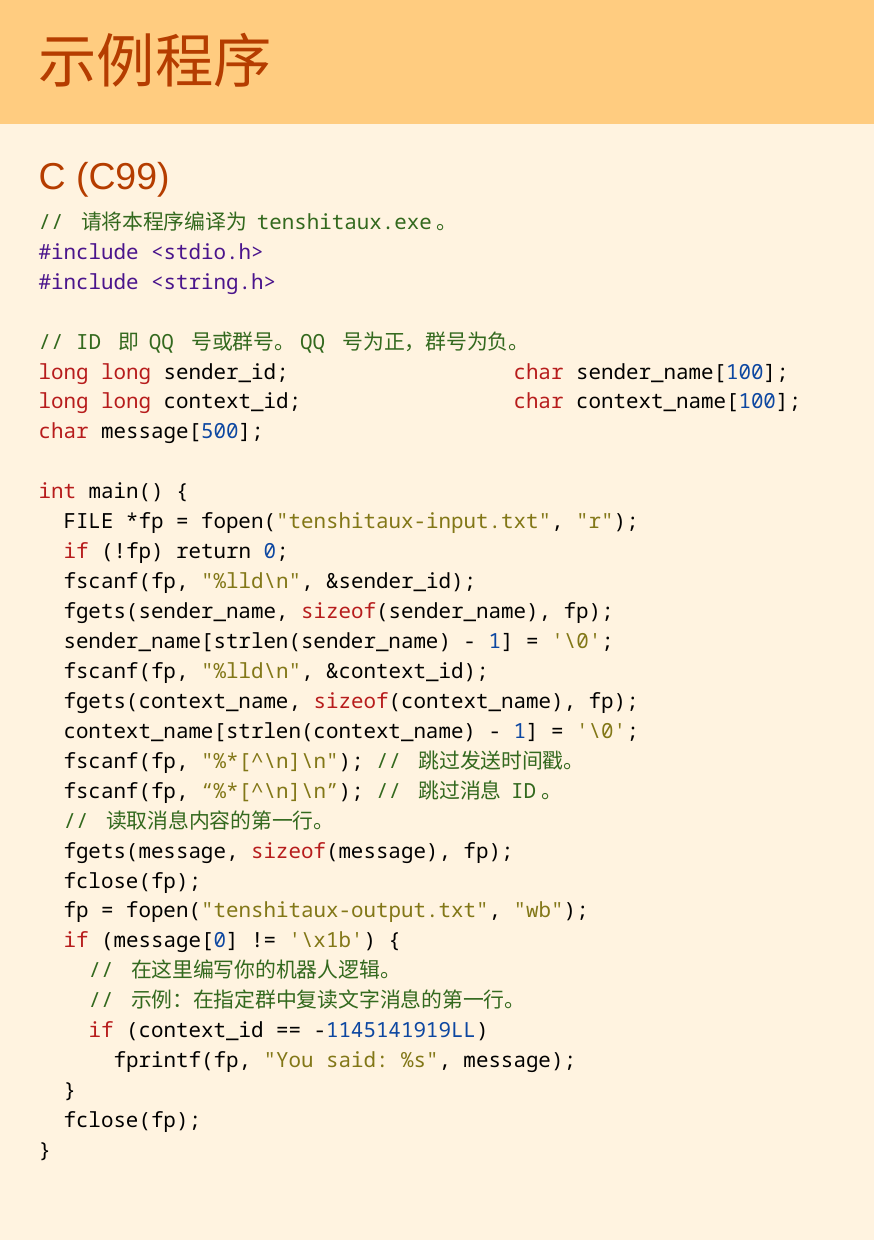

# 示例程序
C (C99)
// 请将本程序编译为 tenshitaux.exe。
#include <stdio.h>
#include <string.h>

// ID 即 QQ 号或群号。QQ 号为正，群号为负。
long long sender_id;		char sender_name[100];
long long context_id;		char context_name[100];
char message[500];

int main() {
  FILE *fp = fopen("tenshitaux-input.txt", "r");
  if (!fp) return 0;
  fscanf(fp, "%lld\n", &sender_id);
  fgets(sender_name, sizeof(sender_name), fp);
  sender_name[strlen(sender_name) - 1] = '\0';
  fscanf(fp, "%lld\n", &context_id);
  fgets(context_name, sizeof(context_name), fp);
  context_name[strlen(context_name) - 1] = '\0';
  fscanf(fp, "%*[^\n]\n"); // 跳过发送时间戳。
  fscanf(fp, “%*[^\n]\n”); // 跳过消息 ID。
  // 读取消息内容的第一行。
  fgets(message, sizeof(message), fp);
  fclose(fp);
  fp = fopen("tenshitaux-output.txt", "wb");
  if (message[0] != '\x1b') {
    // 在这里编写你的机器人逻辑。
    // 示例：在指定群中复读文字消息的第一行。
    if (context_id == -1145141919LL)
      fprintf(fp, "You said: %s", message);
  }
  fclose(fp);
}